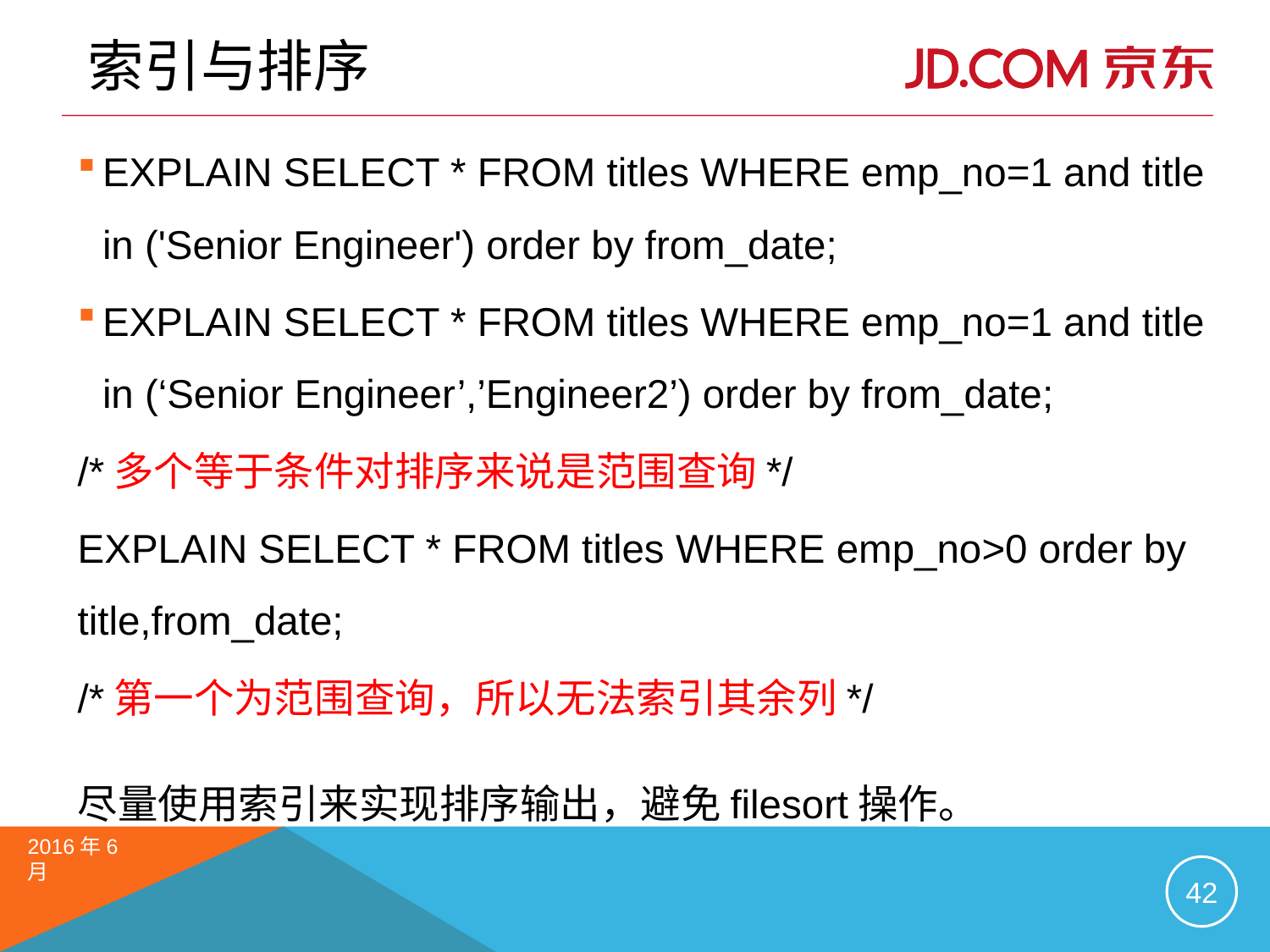

# 索引与排序
EXPLAIN SELECT * FROM titles WHERE emp_no=1 and title in ('Senior Engineer') order by from_date;
EXPLAIN SELECT * FROM titles WHERE emp_no=1 and title in (‘Senior Engineer’,’Engineer2’) order by from_date;
/*多个等于条件对排序来说是范围查询*/
EXPLAIN SELECT * FROM titles WHERE emp_no>0 order by title,from_date;
/*第一个为范围查询，所以无法索引其余列*/

尽量使用索引来实现排序输出，避免filesort操作。

2016年6月
42